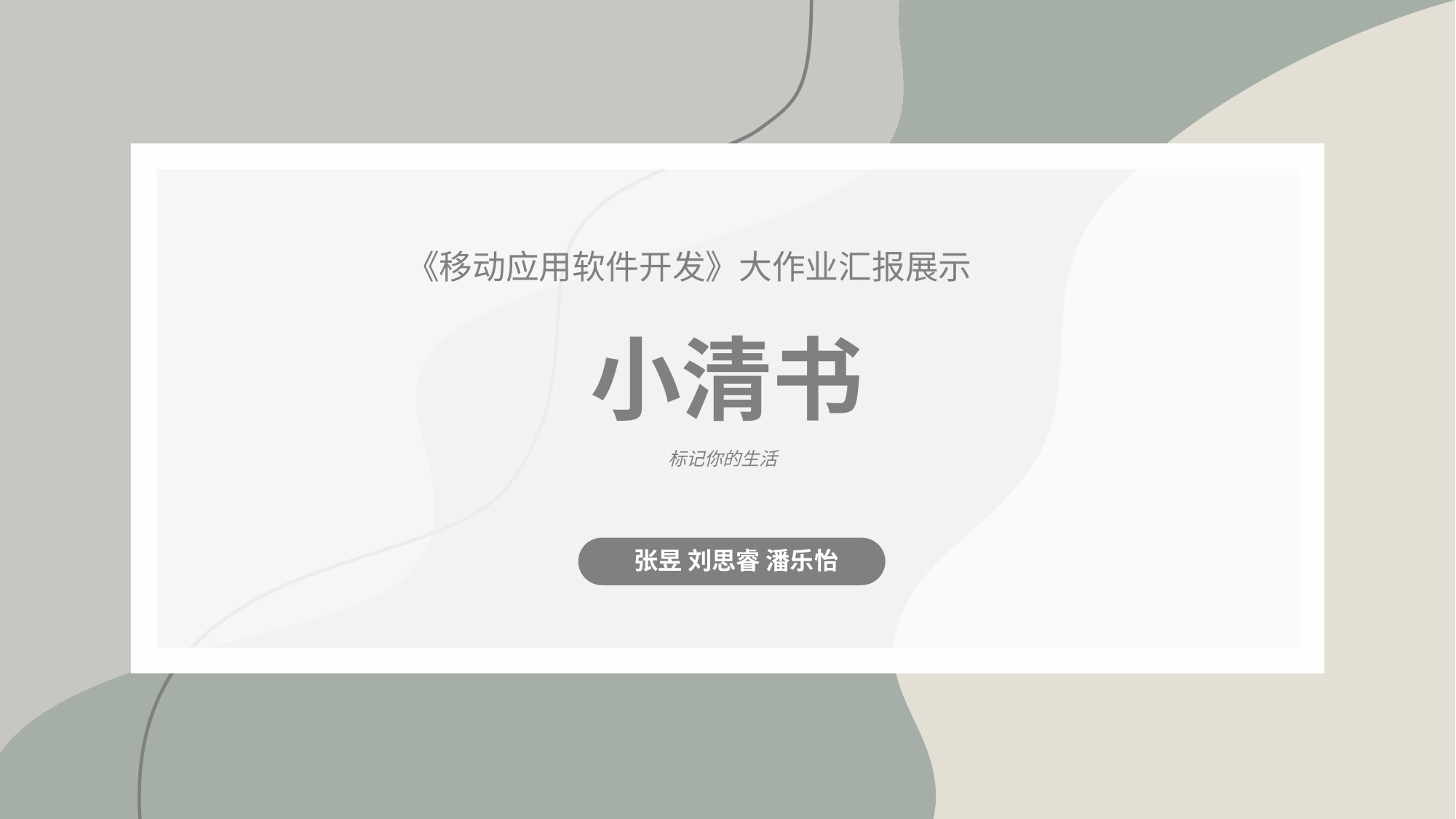

《移动应用软件开发》大作业汇报展示
小清书
标记你的生活

张昱 刘思睿 潘乐怡